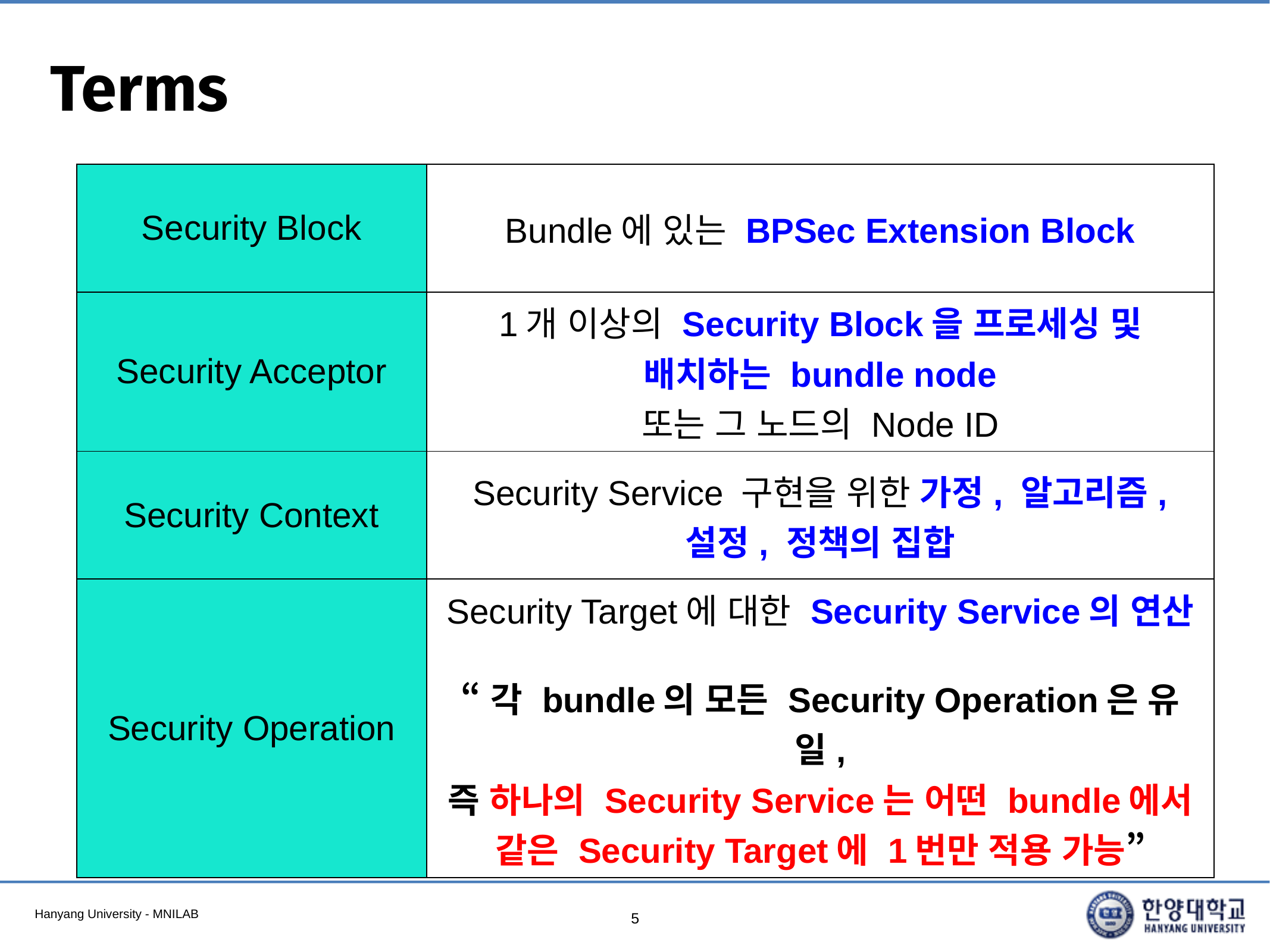

# Terms
| Security Block | Bundle에 있는 BPSec Extension Block |
| --- | --- |
| Security Acceptor | 1개 이상의 Security Block을 프로세싱 및 배치하는 bundle node 또는 그 노드의 Node ID |
| Security Context | Security Service 구현을 위한 가정, 알고리즘, 설정, 정책의 집합 |
| Security Operation | Security Target에 대한 Security Service의 연산 “각 bundle의 모든 Security Operation은 유일, 즉 하나의 Security Service는 어떤 bundle에서 같은 Security Target에 1번만 적용 가능” |
5